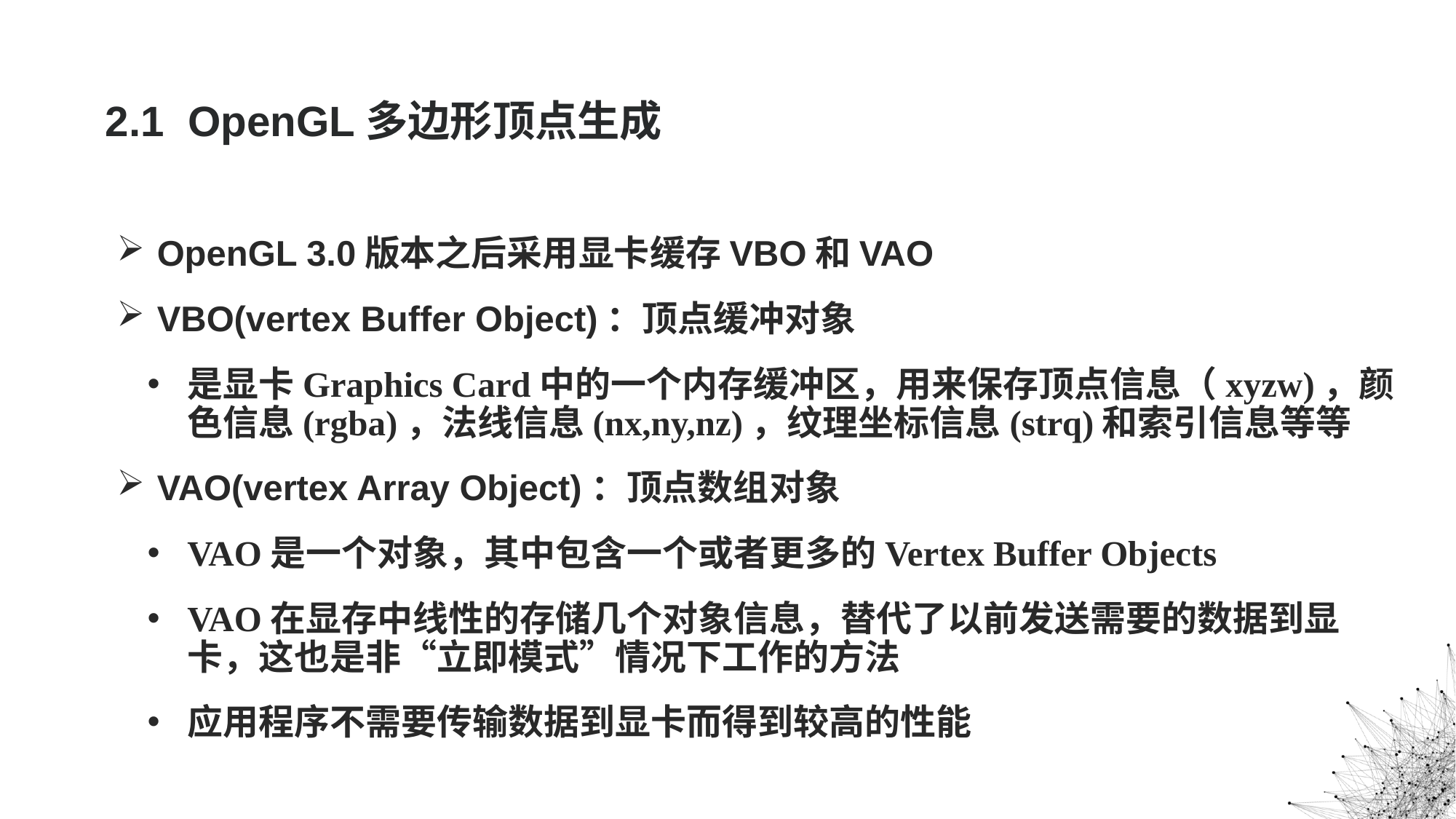

# 2.1  OpenGL多边形顶点生成
OpenGL 3.0版本之后采用显卡缓存VBO和VAO
VBO(vertex Buffer Object)：顶点缓冲对象
是显卡Graphics Card中的一个内存缓冲区，用来保存顶点信息（xyzw)，颜色信息(rgba)，法线信息(nx,ny,nz)，纹理坐标信息(strq)和索引信息等等
VAO(vertex Array Object)：顶点数组对象
VAO是一个对象，其中包含一个或者更多的Vertex Buffer Objects
VAO在显存中线性的存储几个对象信息，替代了以前发送需要的数据到显卡，这也是非“立即模式”情况下工作的方法
应用程序不需要传输数据到显卡而得到较高的性能